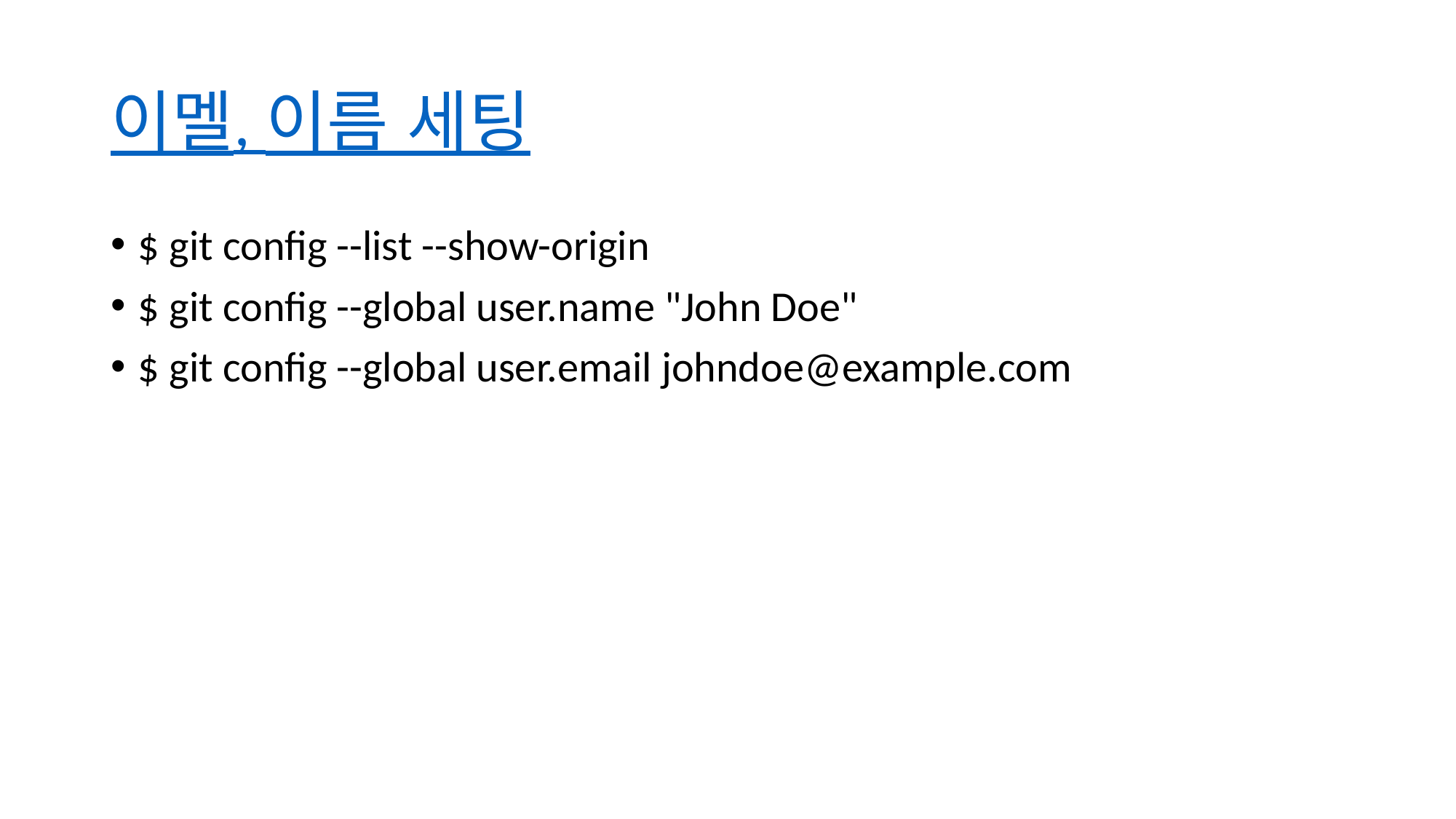

# 이멜, 이름 세팅
$ git config --list --show-origin
$ git config --global user.name "John Doe"
$ git config --global user.email johndoe@example.com